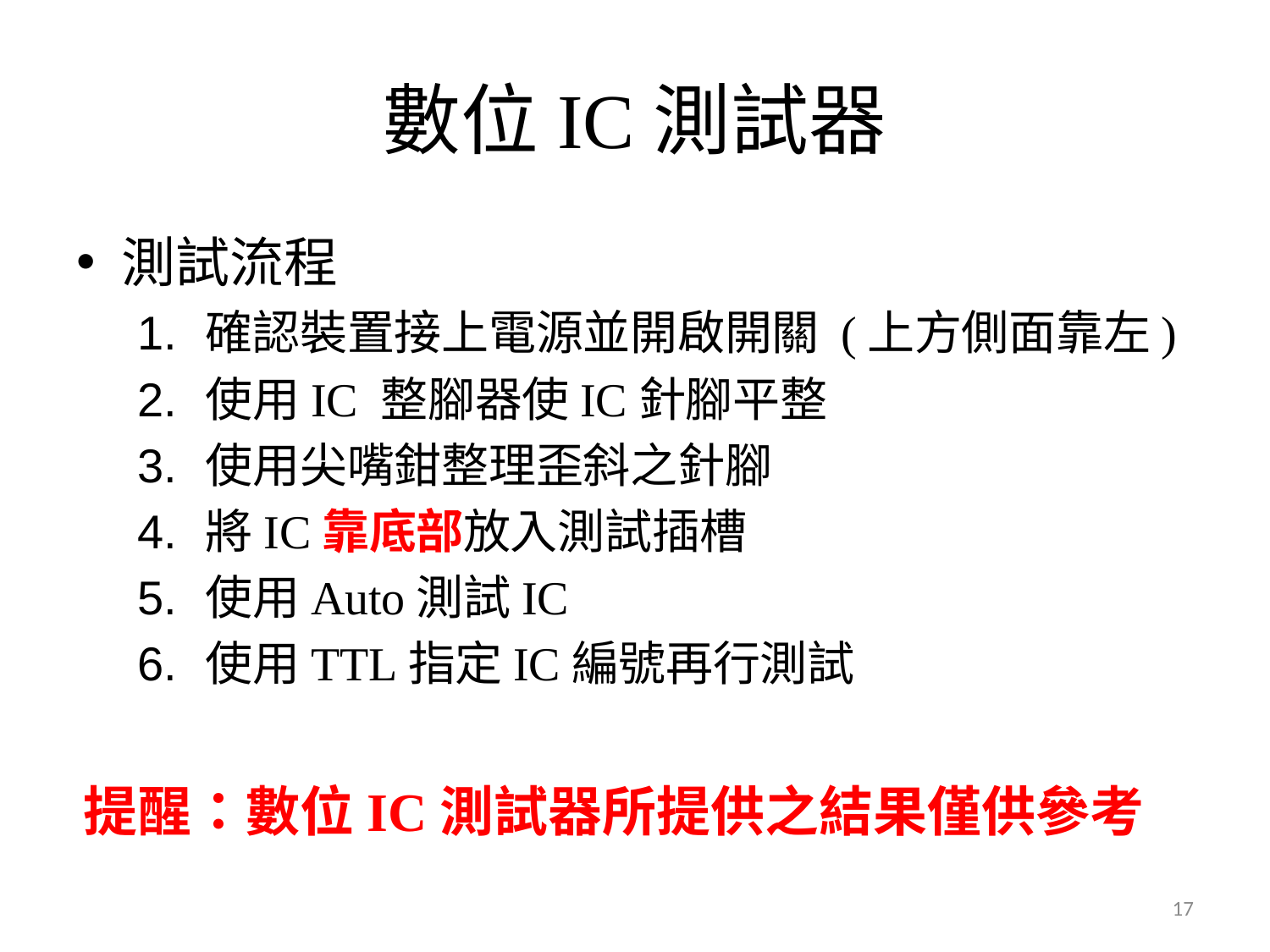

# 數位IC測試器
測試流程
確認裝置接上電源並開啟開關 (上方側面靠左)
使用IC 整腳器使IC針腳平整
使用尖嘴鉗整理歪斜之針腳
將IC靠底部放入測試插槽
使用Auto測試IC
使用TTL指定IC編號再行測試

提醒：數位IC測試器所提供之結果僅供參考
17